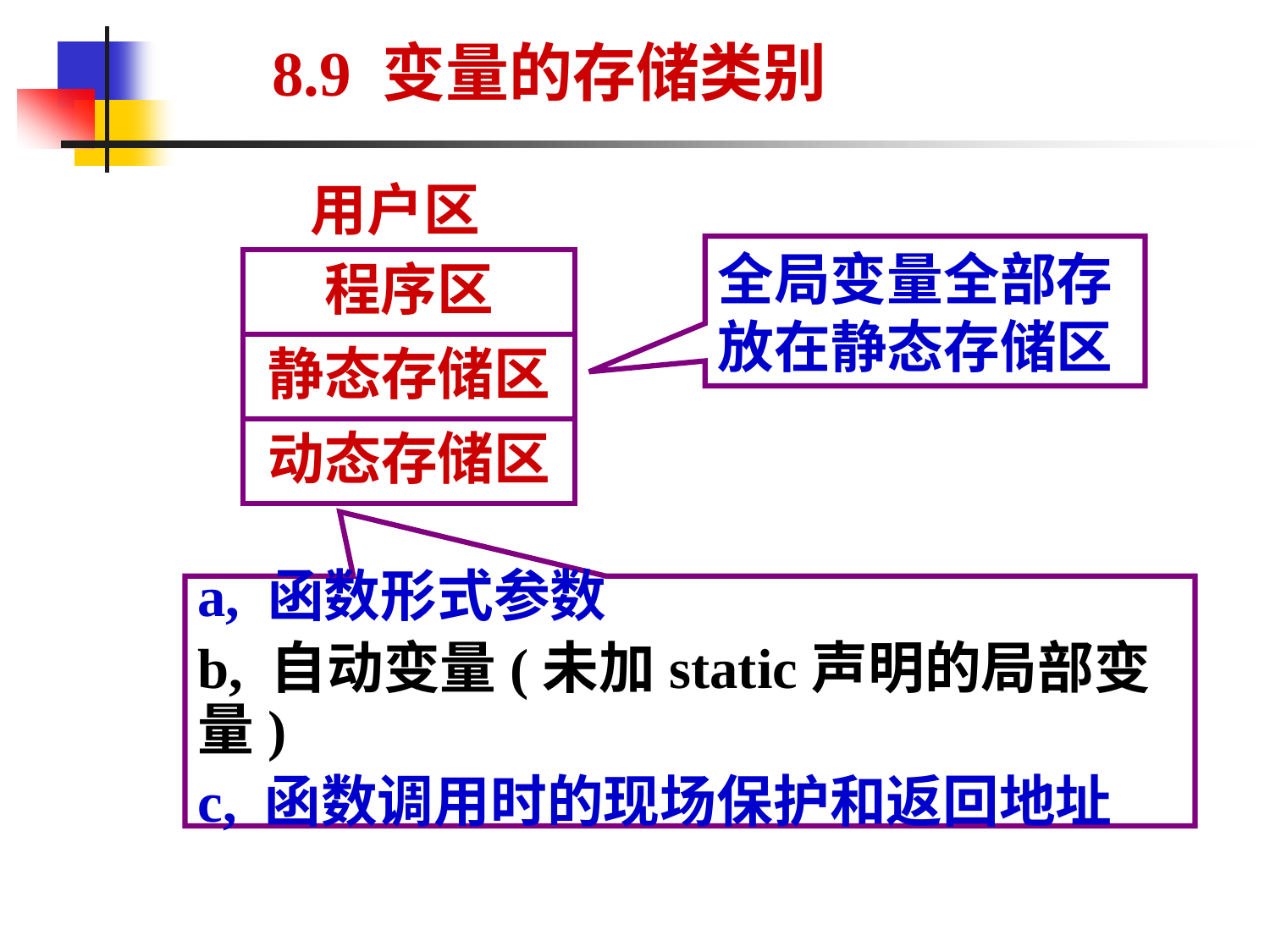

8.9 变量的存储类别
用户区
全局变量全部存放在静态存储区
程序区
静态存储区
动态存储区
a, 函数形式参数
b, 自动变量(未加static声明的局部变量)
c, 函数调用时的现场保护和返回地址